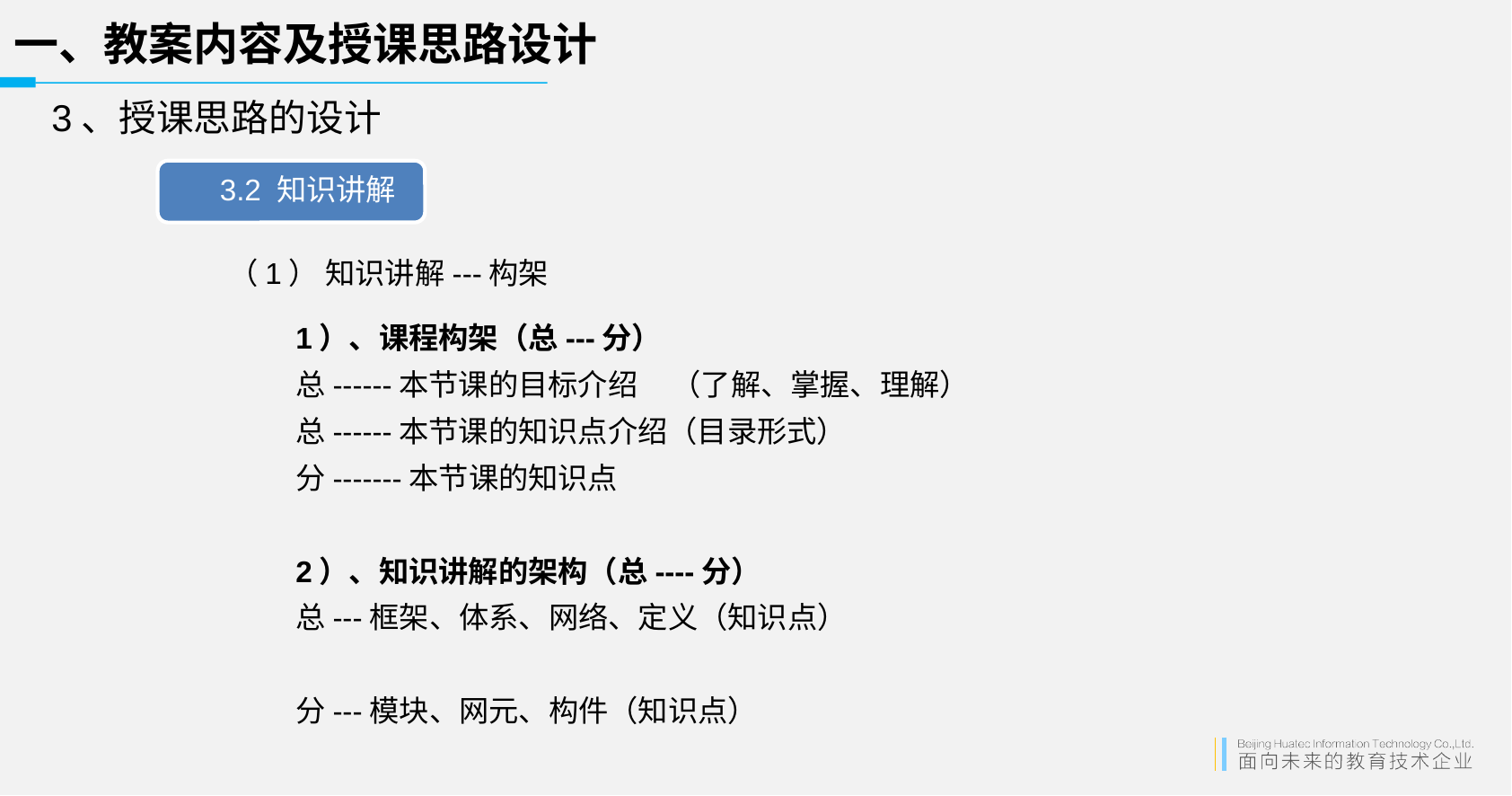

一、教案内容及授课思路设计

3、授课思路的设计

    3.2 知识讲解
  （1） 知识讲解---构架
1）、课程构架（总---分）
总------本节课的目标介绍     （了解、掌握、理解）
总------本节课的知识点介绍（目录形式）
分-------本节课的知识点

2）、知识讲解的架构（总----分）
总---框架、体系、网络、定义（知识点）

分---模块、网元、构件（知识点）